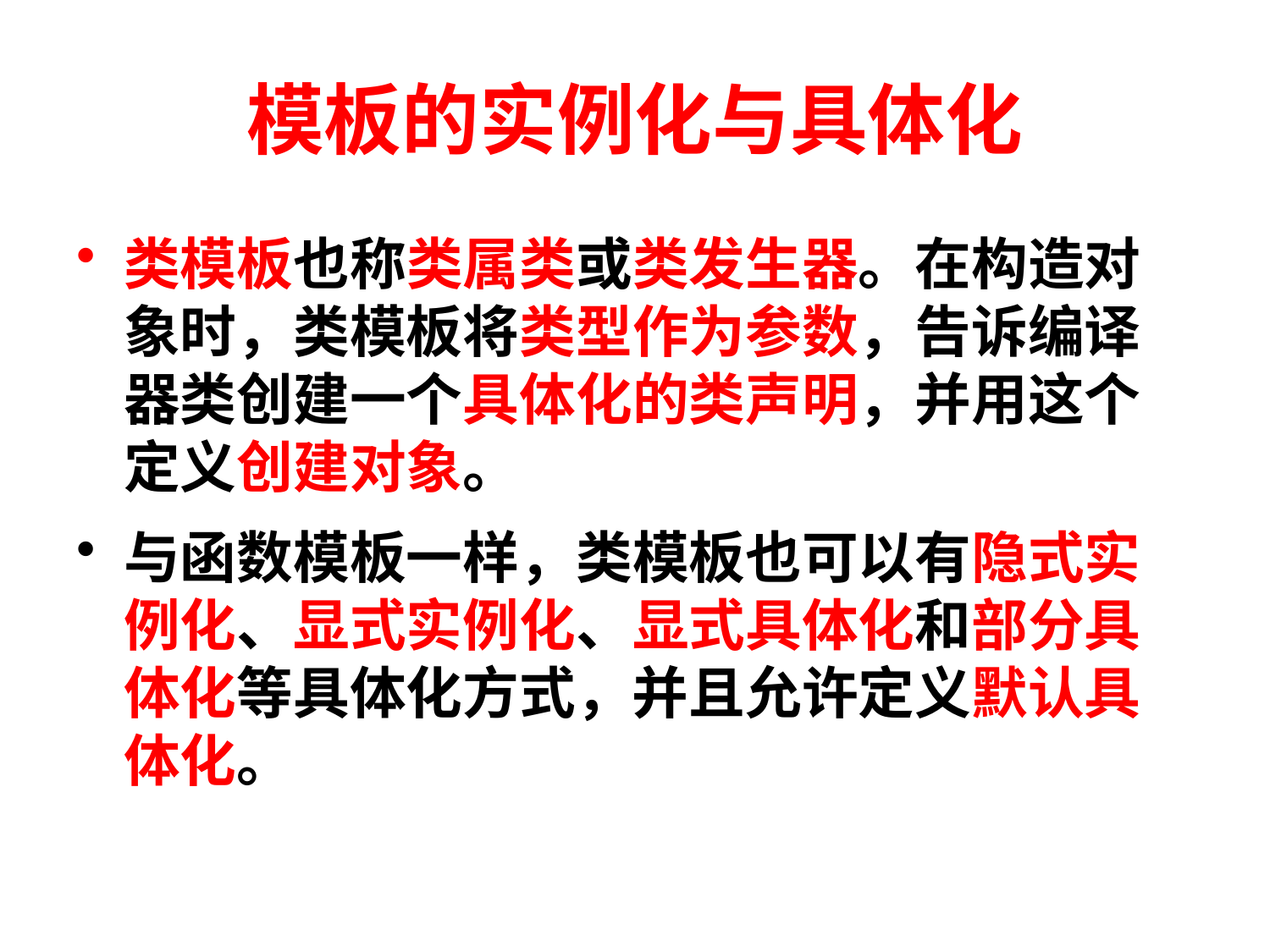

# 模板的实例化与具体化
类模板也称类属类或类发生器。在构造对象时，类模板将类型作为参数，告诉编译器类创建一个具体化的类声明，并用这个定义创建对象。
与函数模板一样，类模板也可以有隐式实例化、显式实例化、显式具体化和部分具体化等具体化方式，并且允许定义默认具体化。